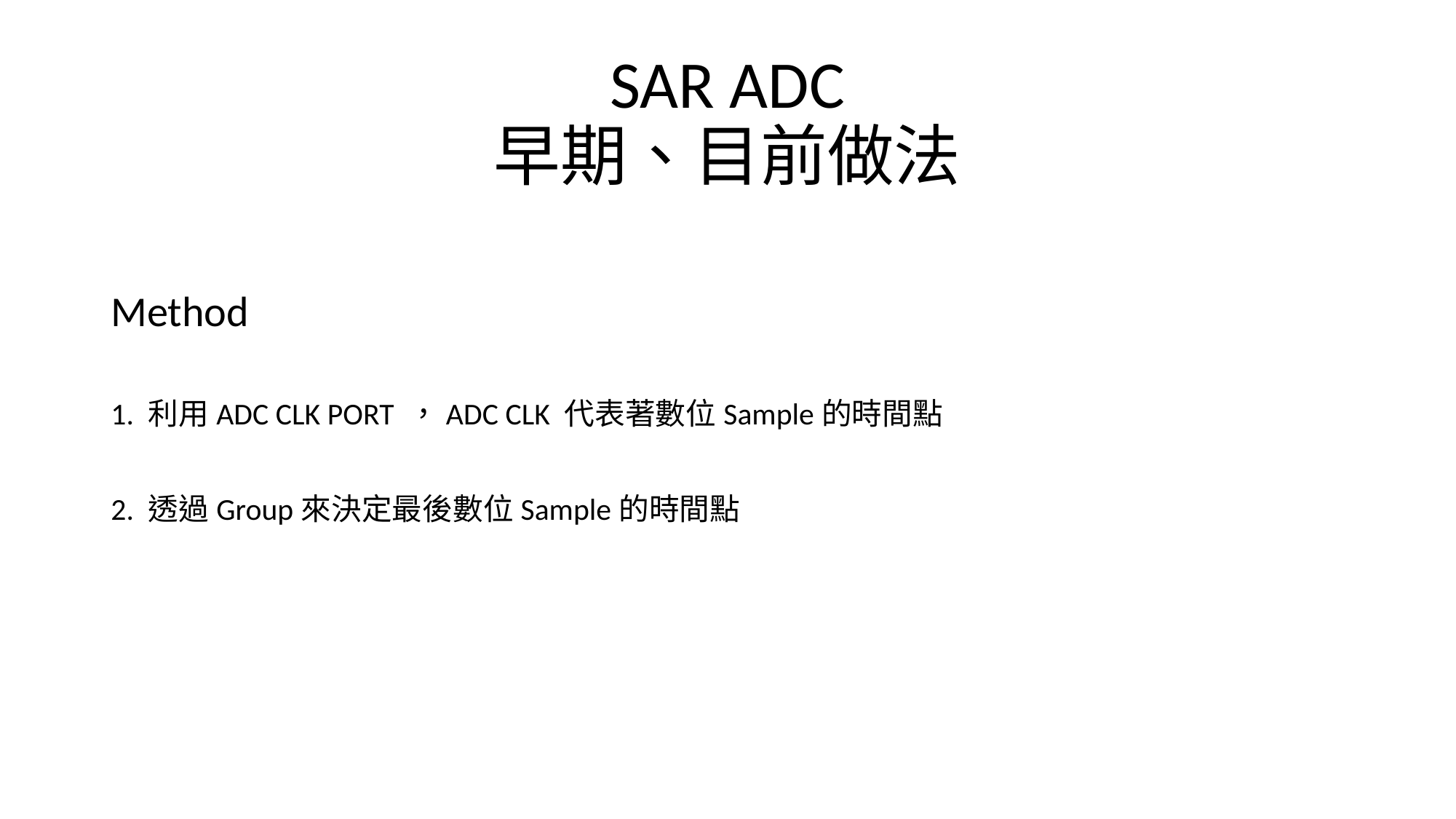

# SAR ADC 早期、目前做法

Method

1. 利用ADC CLK PORT ，ADC CLK 代表著數位Sample的時間點

2. 透過Group來決定最後數位Sample的時間點